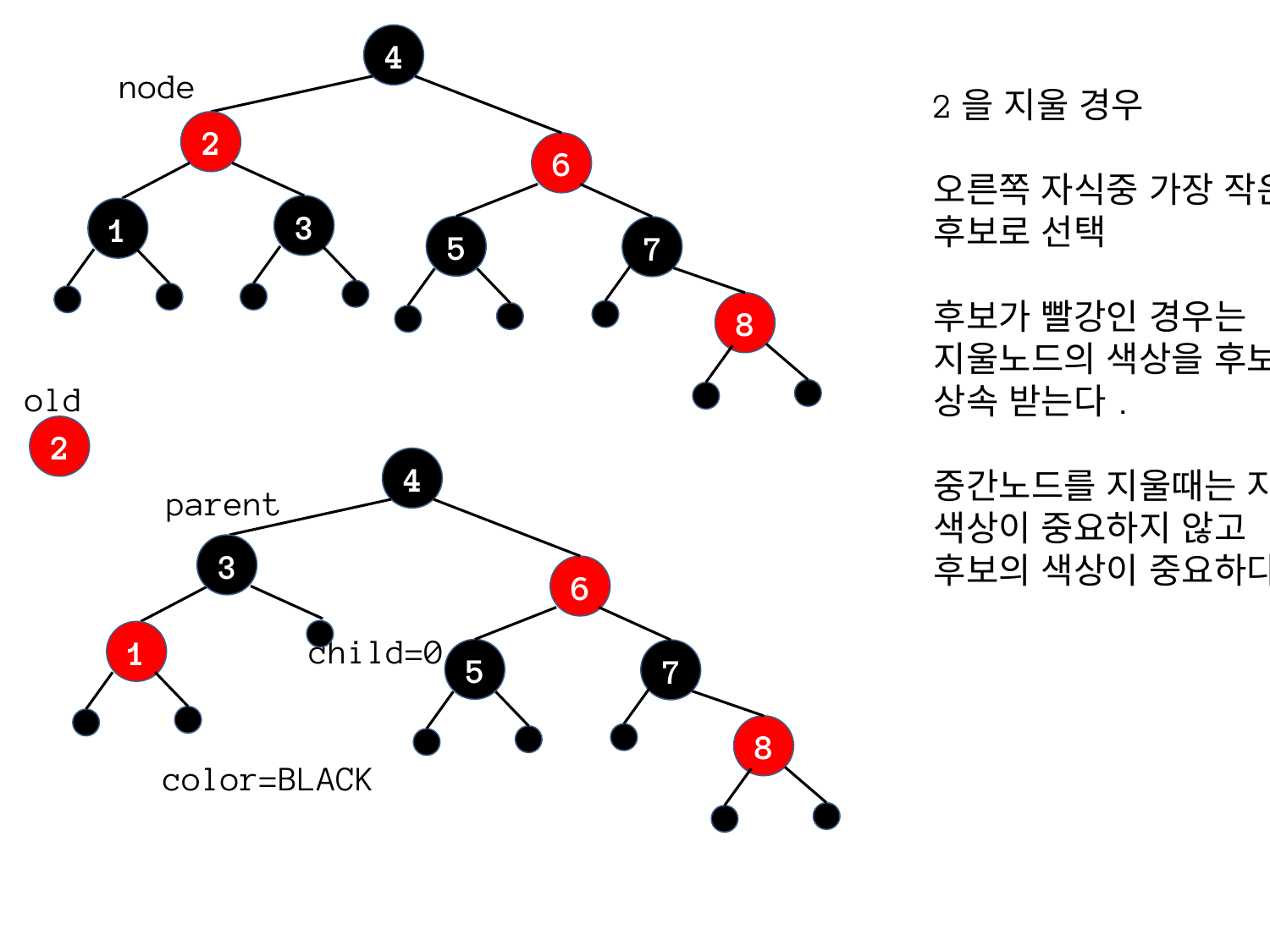

4
node
2을 지울 경우

오른쪽 자식중 가장 작은 값을
후보로 선택

후보가 빨강인 경우는
지울노드의 색상을 후보가
상속 받는다.

중간노드를 지울때는 지울 노드의
색상이 중요하지 않고
후보의 색상이 중요하다.

2
6
3
1
5
7

8

old

2
4
parent
3
6

1
child=0
5
7

8

color=BLACK